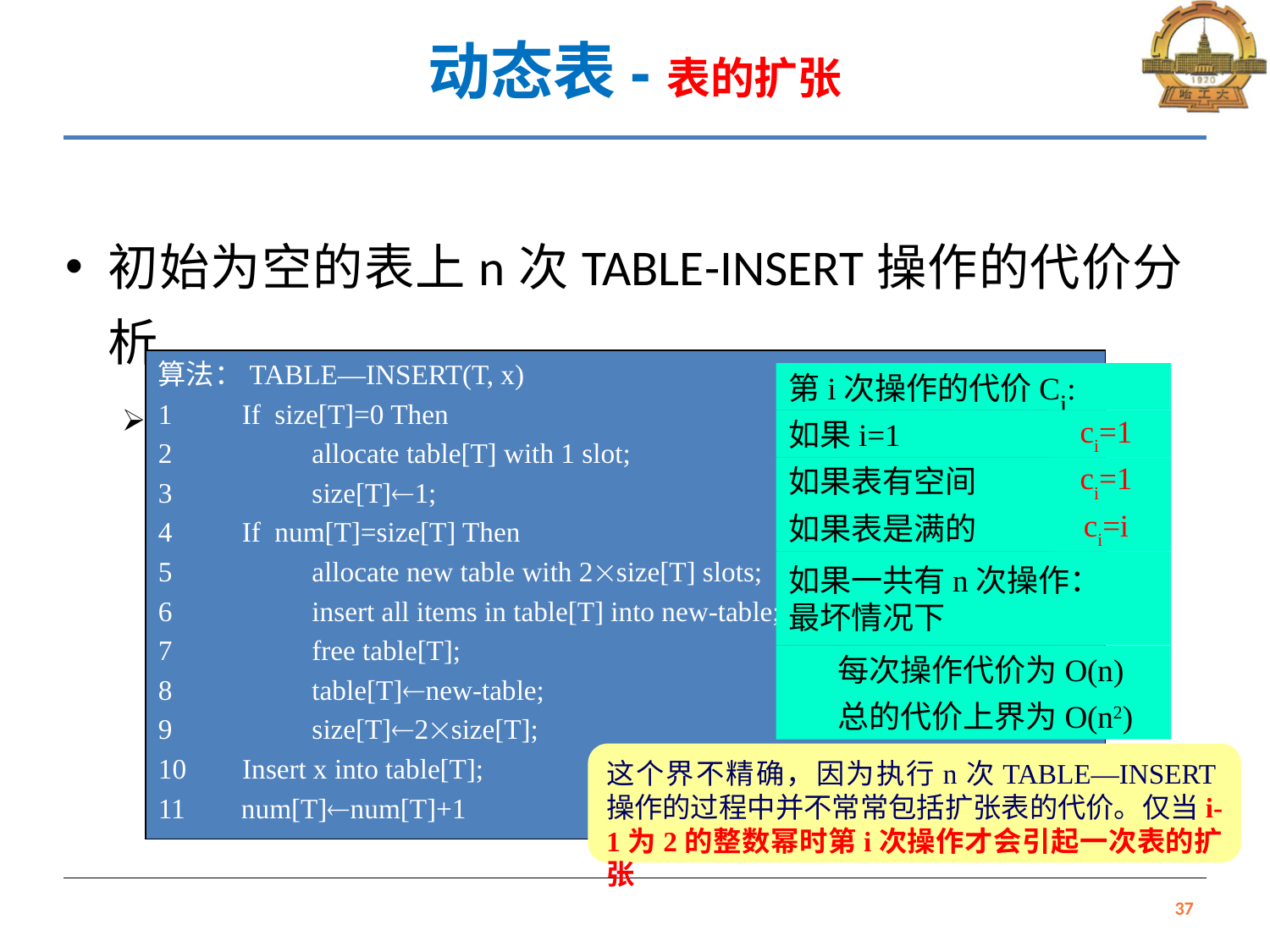

# 动态表-表的扩张
初始为空的表上n次TABLE-INSERT操作的代价分析
-粗略分析
算法：TABLE—INSERT(T, x)
1          If  size[T]=0 Then
2                    allocate table[T] with 1 slot;
3                    size[T]←1;
4          If  num[T]=size[T] Then
5                    allocate new table with 2×size[T] slots;
6                    insert all items in table[T] into new-table;
7                    free table[T];
8                    table[T]←new-table;
9                    size[T]←2×size[T];
10        Insert x into table[T];
11        num[T]←num[T]+1
第i次操作的代价Ci:
如果i=1
ci=1
如果表有空间
ci=1
如果表是满的
ci=i
如果一共有n次操作：
最坏情况下
      每次操作代价为O(n)
      总的代价上界为O(n2)
这个界不精确，因为执行n次TABLE—INSERT操作的过程中并不常常包括扩张表的代价。仅当i-1为2的整数幂时第i次操作才会引起一次表的扩张
37